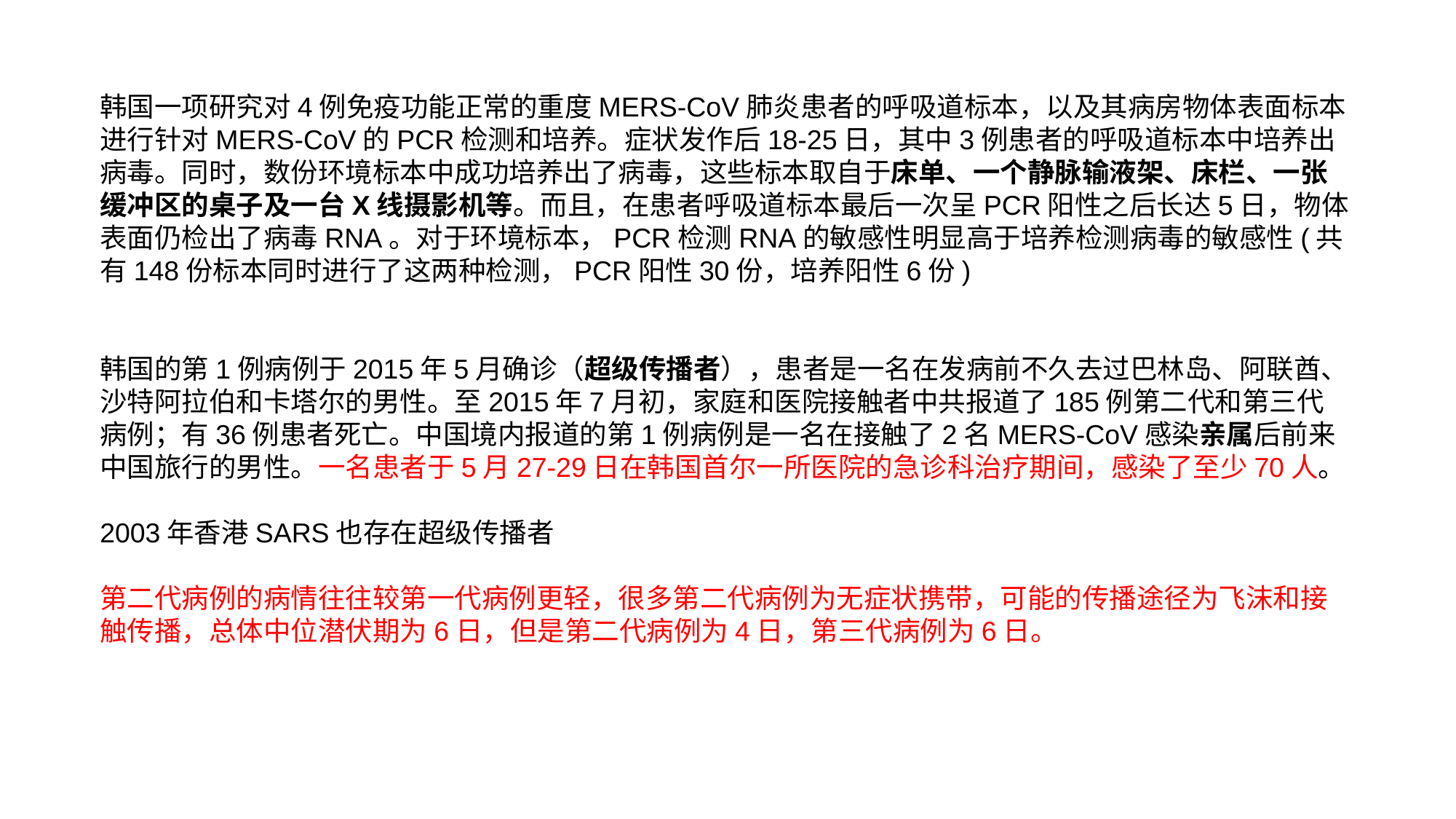

韩国一项研究对4例免疫功能正常的重度MERS-CoV肺炎患者的呼吸道标本，以及其病房物体表面标本进行针对MERS-CoV的PCR检测和培养。症状发作后18-25日，其中3例患者的呼吸道标本中培养出病毒。同时，数份环境标本中成功培养出了病毒，这些标本取自于床单、一个静脉输液架、床栏、一张缓冲区的桌子及一台X线摄影机等。而且，在患者呼吸道标本最后一次呈PCR阳性之后长达5日，物体表面仍检出了病毒RNA。对于环境标本，PCR检测RNA的敏感性明显高于培养检测病毒的敏感性(共有148份标本同时进行了这两种检测，PCR阳性30份，培养阳性6份)

韩国的第1例病例于2015年5月确诊（超级传播者），患者是一名在发病前不久去过巴林岛、阿联酋、沙特阿拉伯和卡塔尔的男性。至2015年7月初，家庭和医院接触者中共报道了185例第二代和第三代病例；有36例患者死亡。中国境内报道的第1例病例是一名在接触了2名MERS-CoV感染亲属后前来中国旅行的男性。一名患者于5月27-29日在韩国首尔一所医院的急诊科治疗期间，感染了至少70人。

2003年香港SARS也存在超级传播者

第二代病例的病情往往较第一代病例更轻，很多第二代病例为无症状携带，可能的传播途径为飞沫和接触传播，总体中位潜伏期为6日，但是第二代病例为4日，第三代病例为6日。